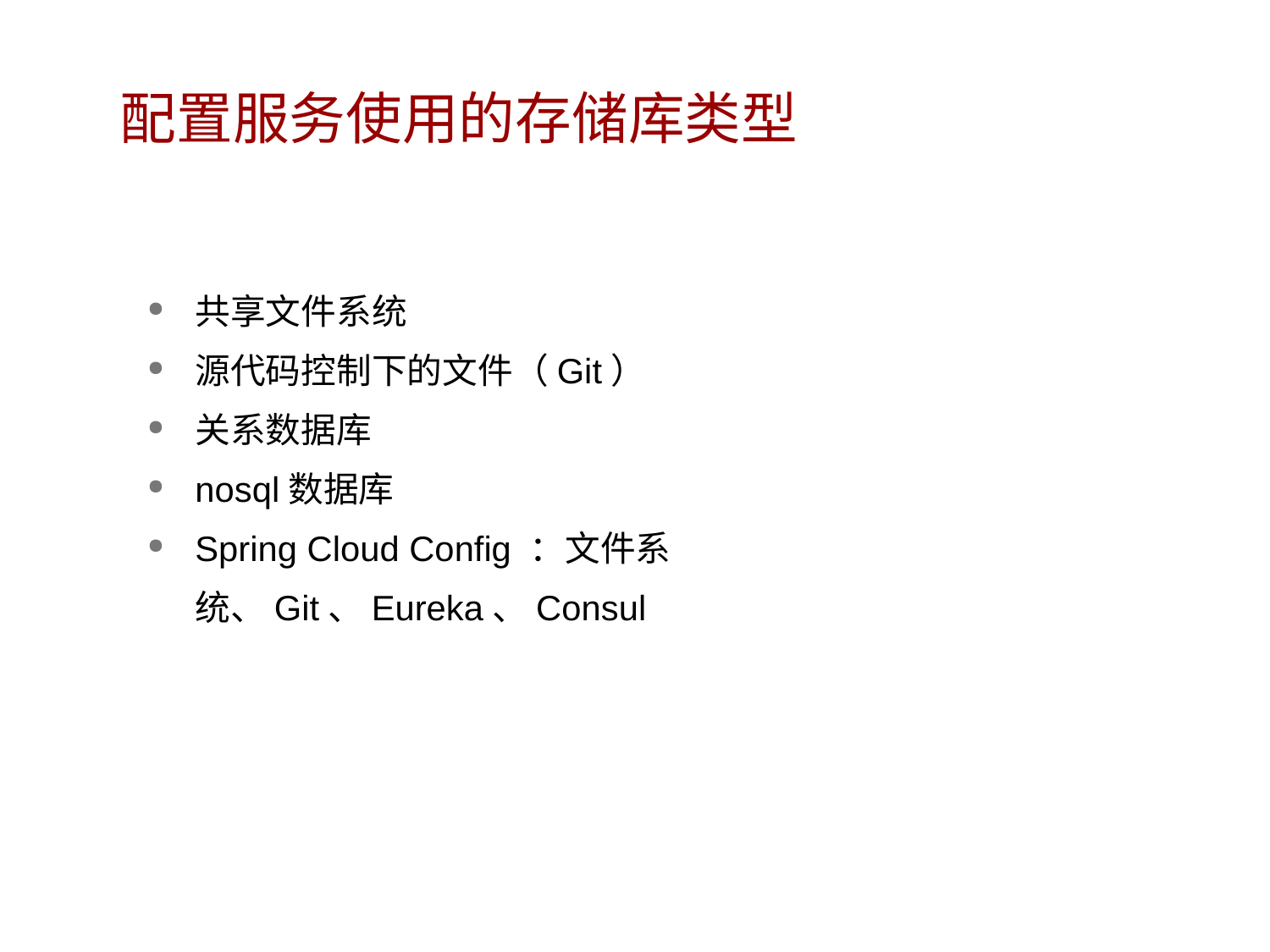

# 配置服务使用的存储库类型
共享文件系统
源代码控制下的文件（Git）
关系数据库
nosql数据库
Spring Cloud Config ：文件系统、Git、Eureka、Consul